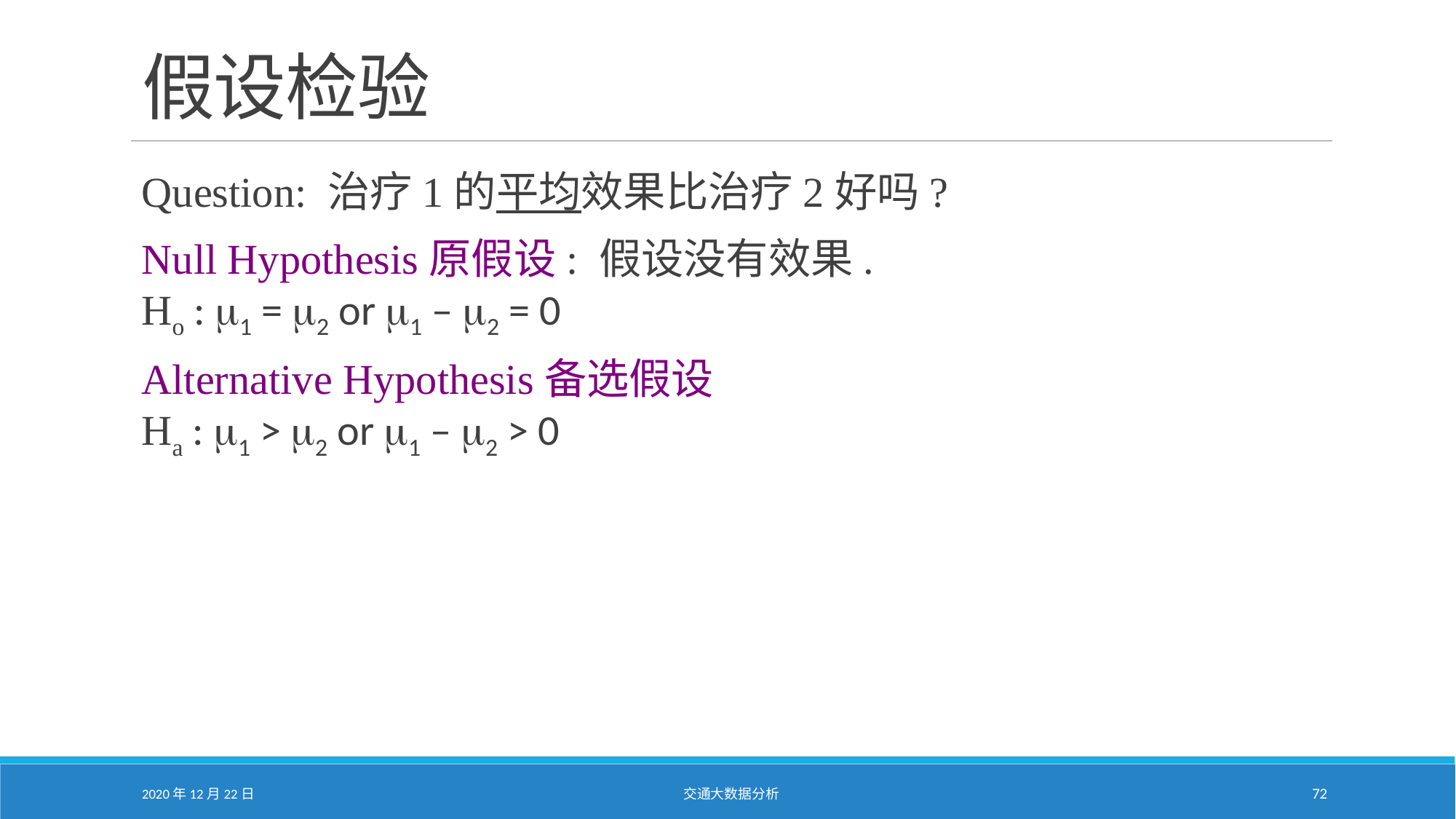

# 假设检验
Question: 治疗1的平均效果比治疗2好吗?
Null Hypothesis原假设: 假设没有效果.
Ho : μ1 = μ2 or μ1 – μ2 = 0
Alternative Hypothesis备选假设
Ha : μ1 > μ2 or μ1 – μ2 > 0

2020年12月22日
交通大数据分析
72